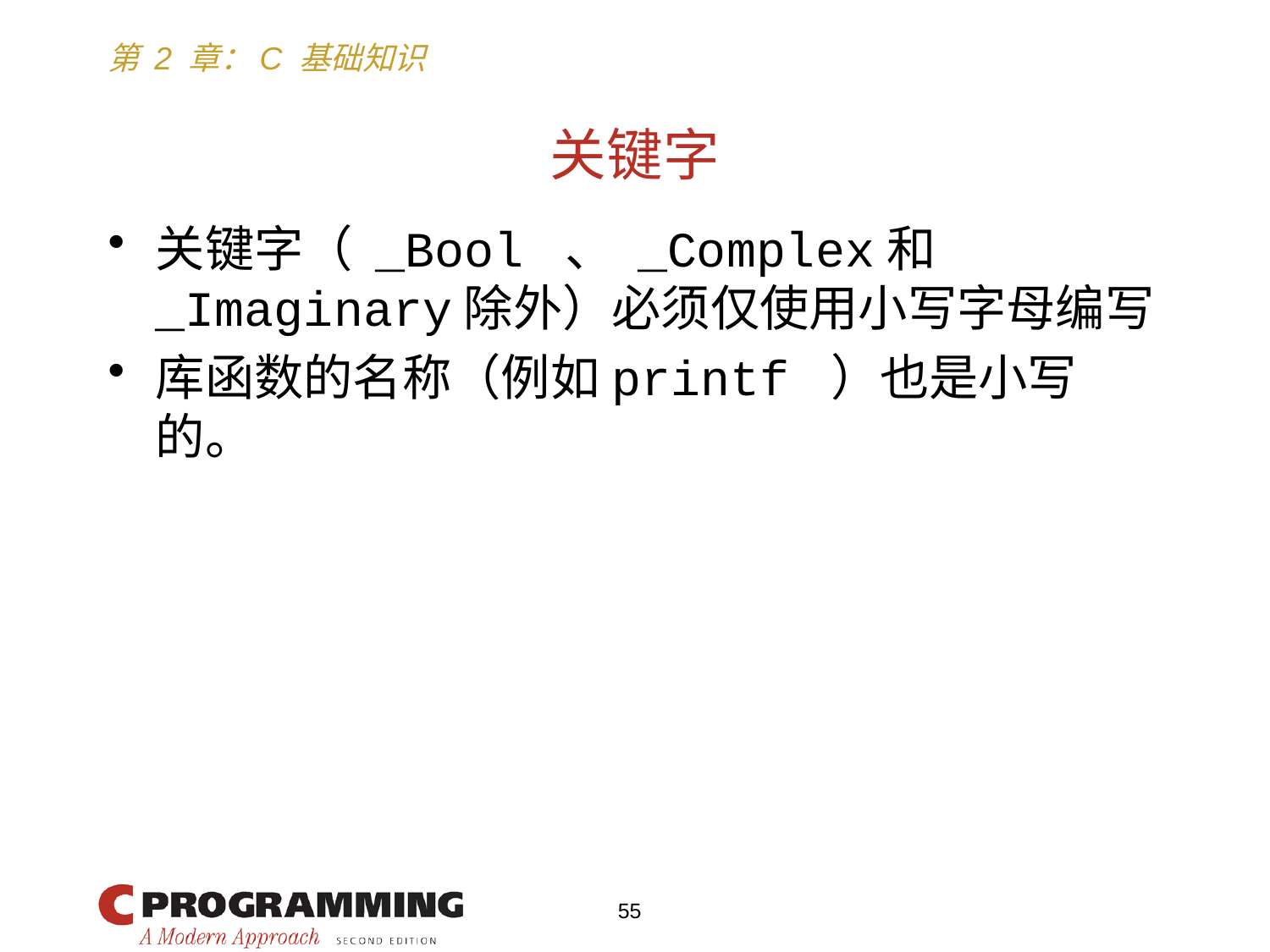

# 关键字
关键字（ _Bool 、 _Complex和_Imaginary除外）必须仅使用小写字母编写
库函数的名称（例如printf ）也是小写的。

55